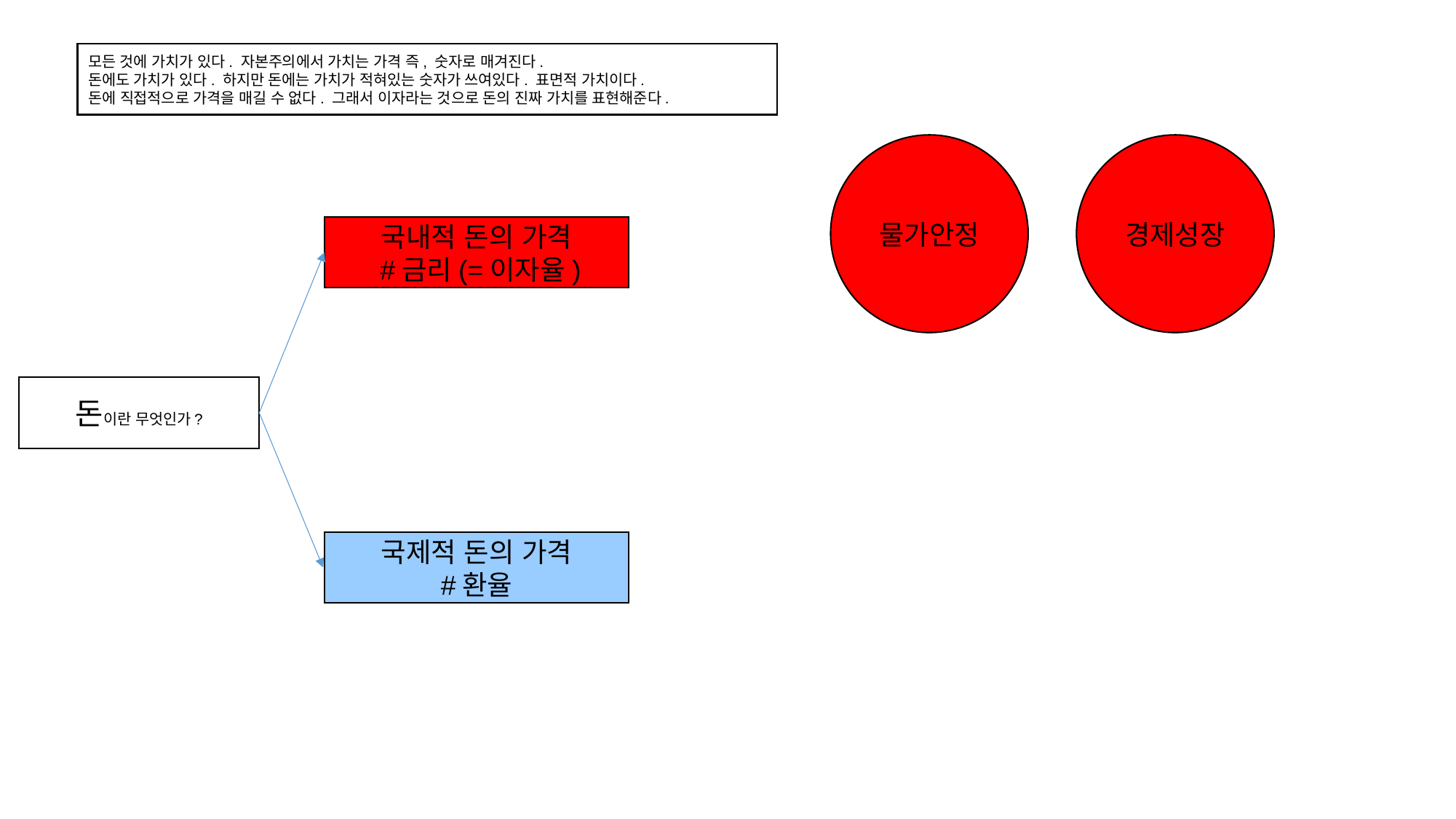

모든 것에 가치가 있다. 자본주의에서 가치는 가격 즉, 숫자로 매겨진다.
돈에도 가치가 있다. 하지만 돈에는 가치가 적혀있는 숫자가 쓰여있다. 표면적 가치이다.
돈에 직접적으로 가격을 매길 수 없다. 그래서 이자라는 것으로 돈의 진짜 가치를 표현해준다.
물가안정
경제성장
국내적 돈의 가격
 #금리(=이자율)
돈이란 무엇인가?
국제적 돈의 가격
#환율